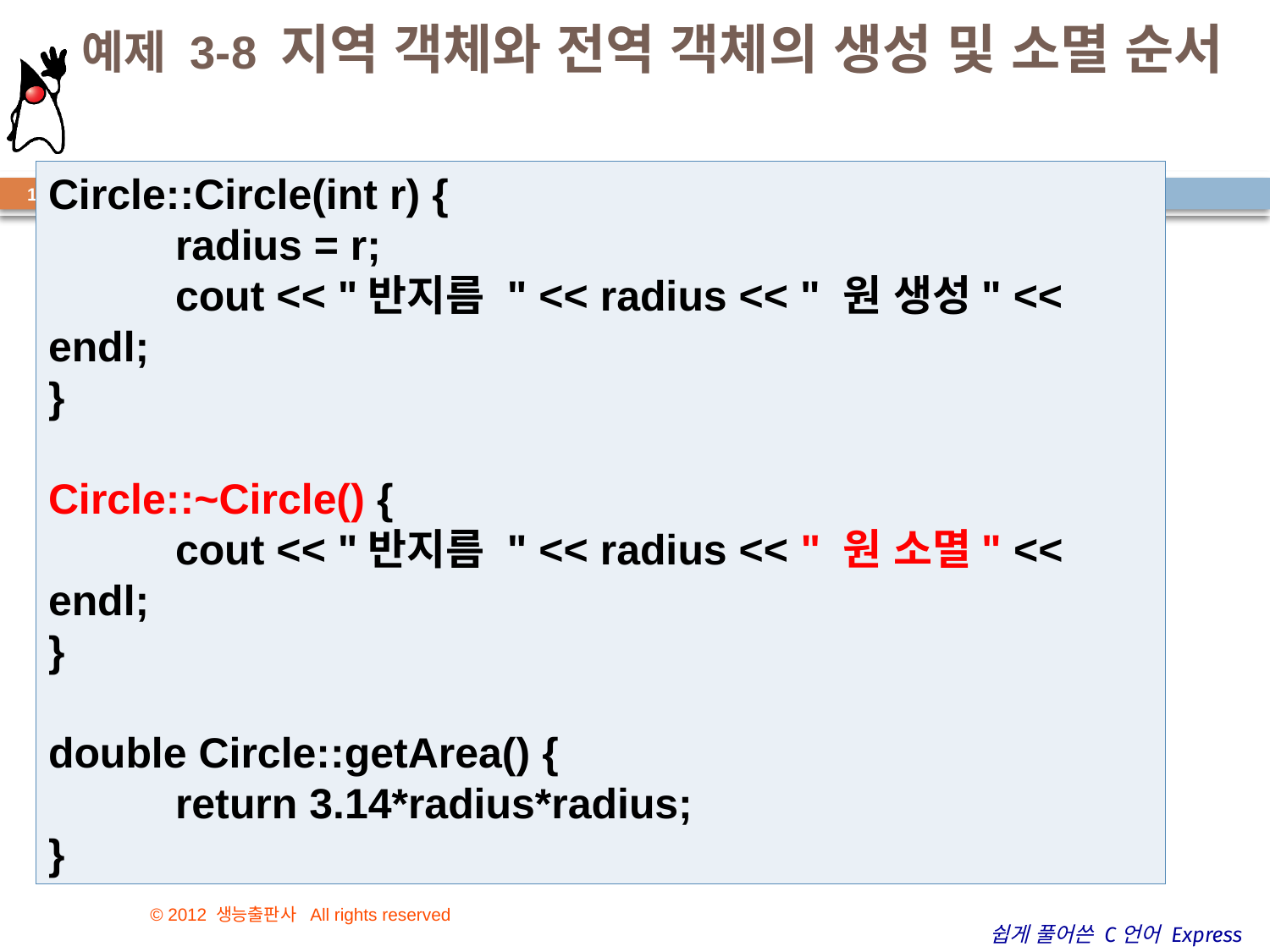

# 예제 3-8 지역 객체와 전역 객체의 생성 및 소멸 순서
Circle::Circle(int r) {
	radius = r;
	cout << "반지름 " << radius << " 원 생성" << endl;
}

Circle::~Circle() {
	cout << "반지름 " << radius << " 원 소멸" << endl;
}

double Circle::getArea() {
	return 3.14*radius*radius;
}
16